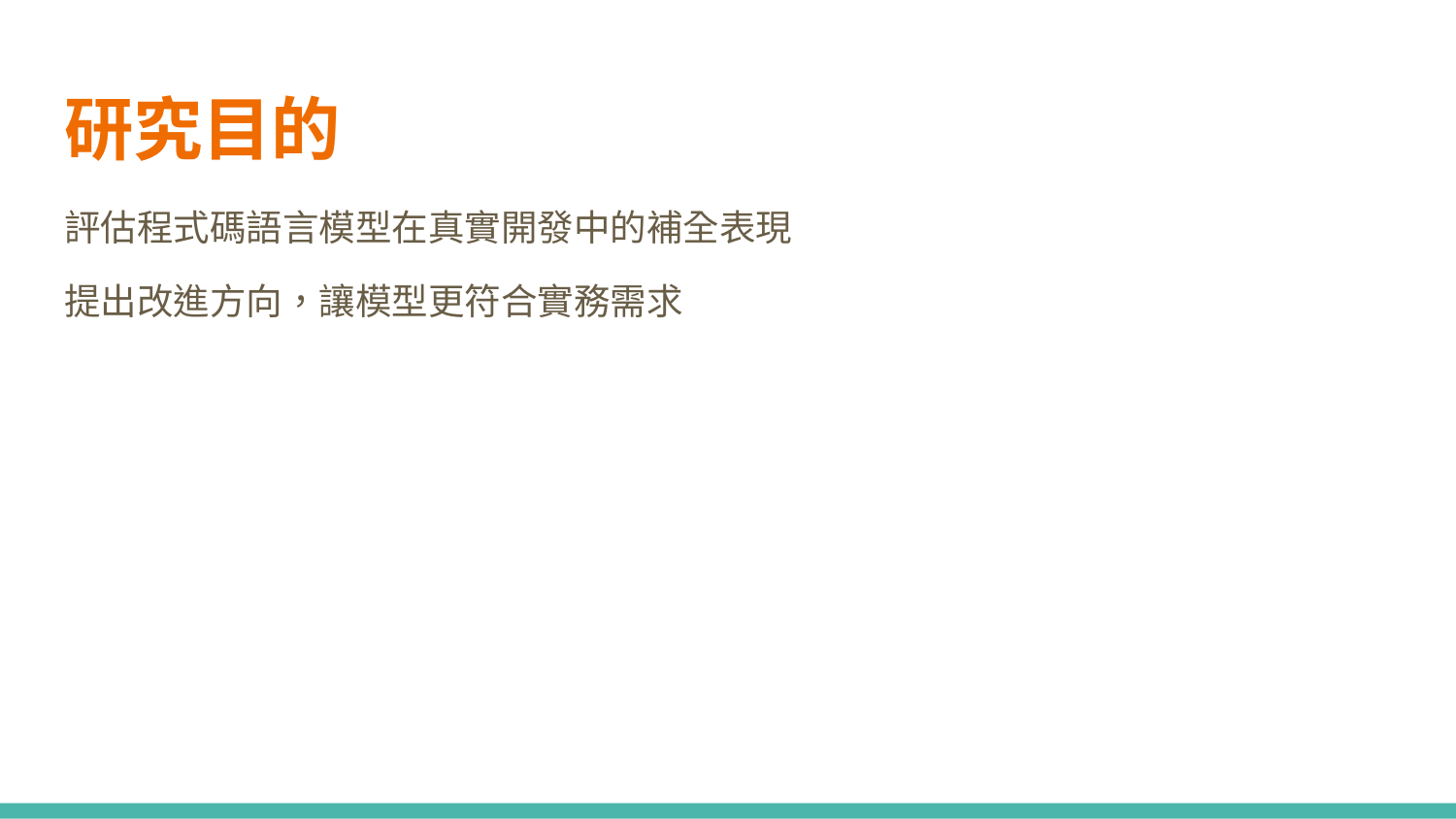

# 研究目的
評估程式碼語言模型在真實開發中的補全表現
提出改進方向，讓模型更符合實務需求